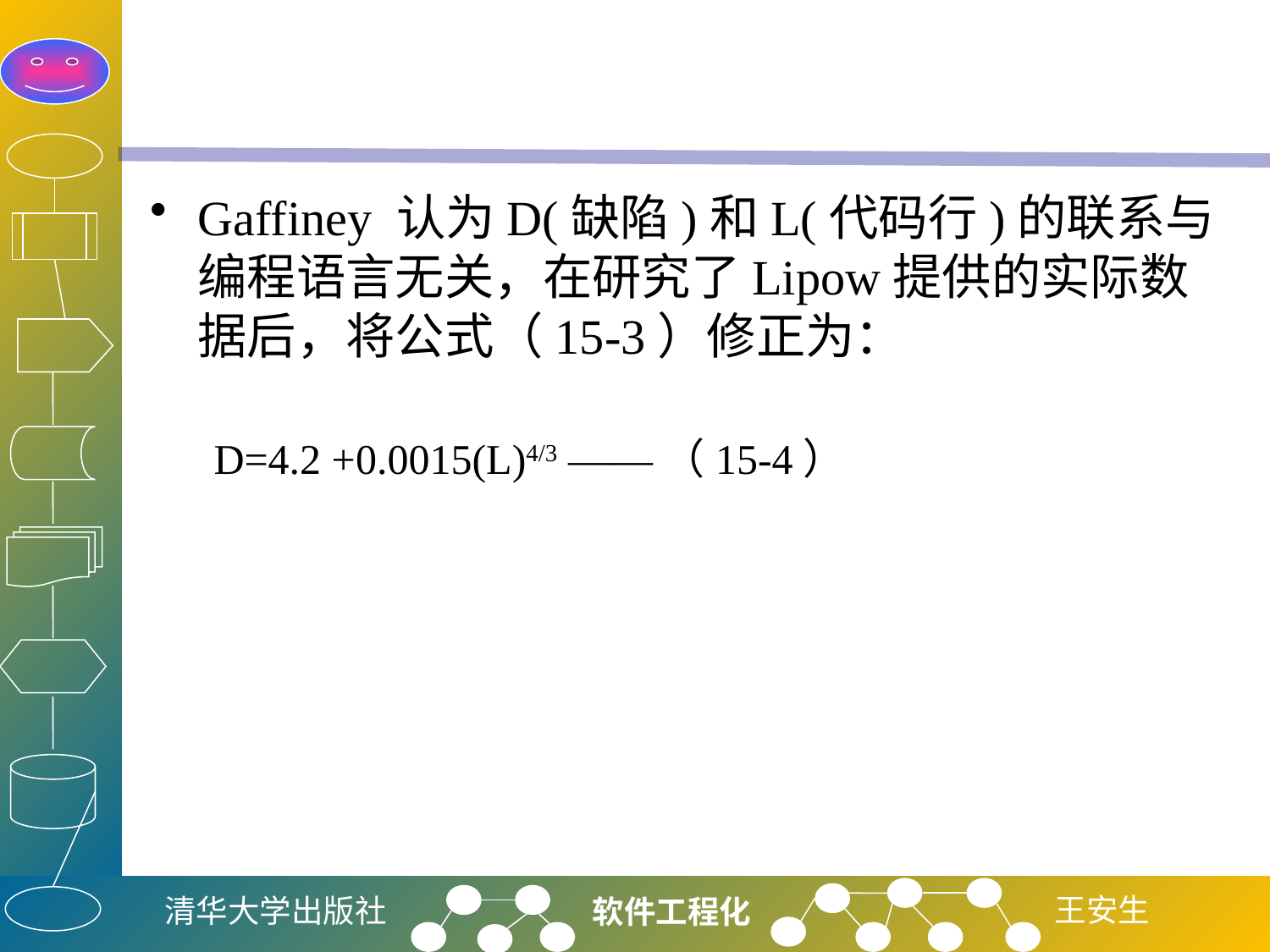

#
Gaffiney 认为D(缺陷)和L(代码行)的联系与编程语言无关，在研究了Lipow提供的实际数据后，将公式（15-3）修正为：

D=4.2 +0.0015(L)4/3 ——（15-4）